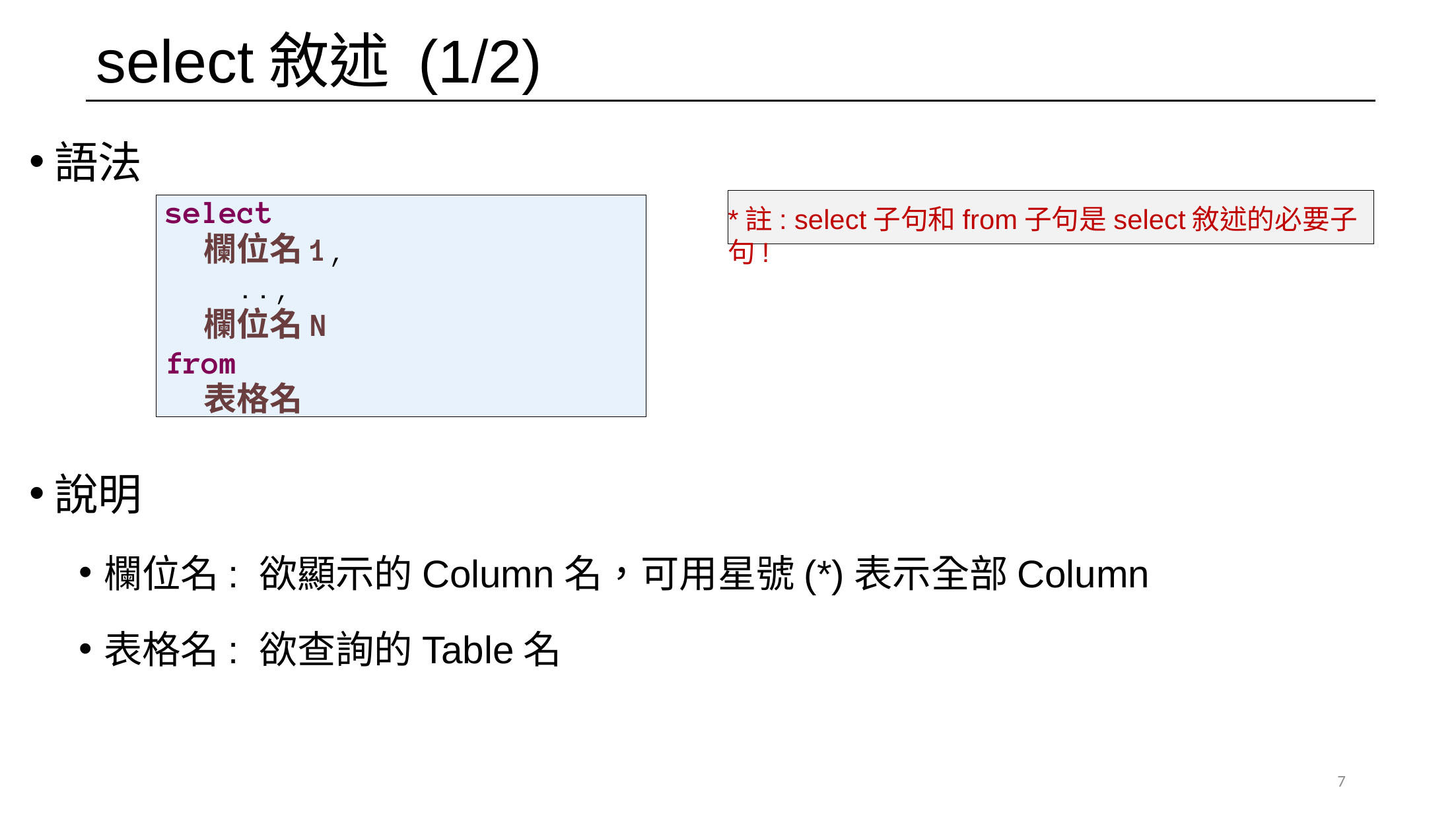

# select敘述 (1/2)
語法

說明
欄位名: 欲顯示的Column名，可用星號(*)表示全部Column
表格名: 欲查詢的Table名
*註: select子句和from子句是select敘述的必要子句!
select
    欄位名1,
    ..,
    欄位名N
from
    表格名
7